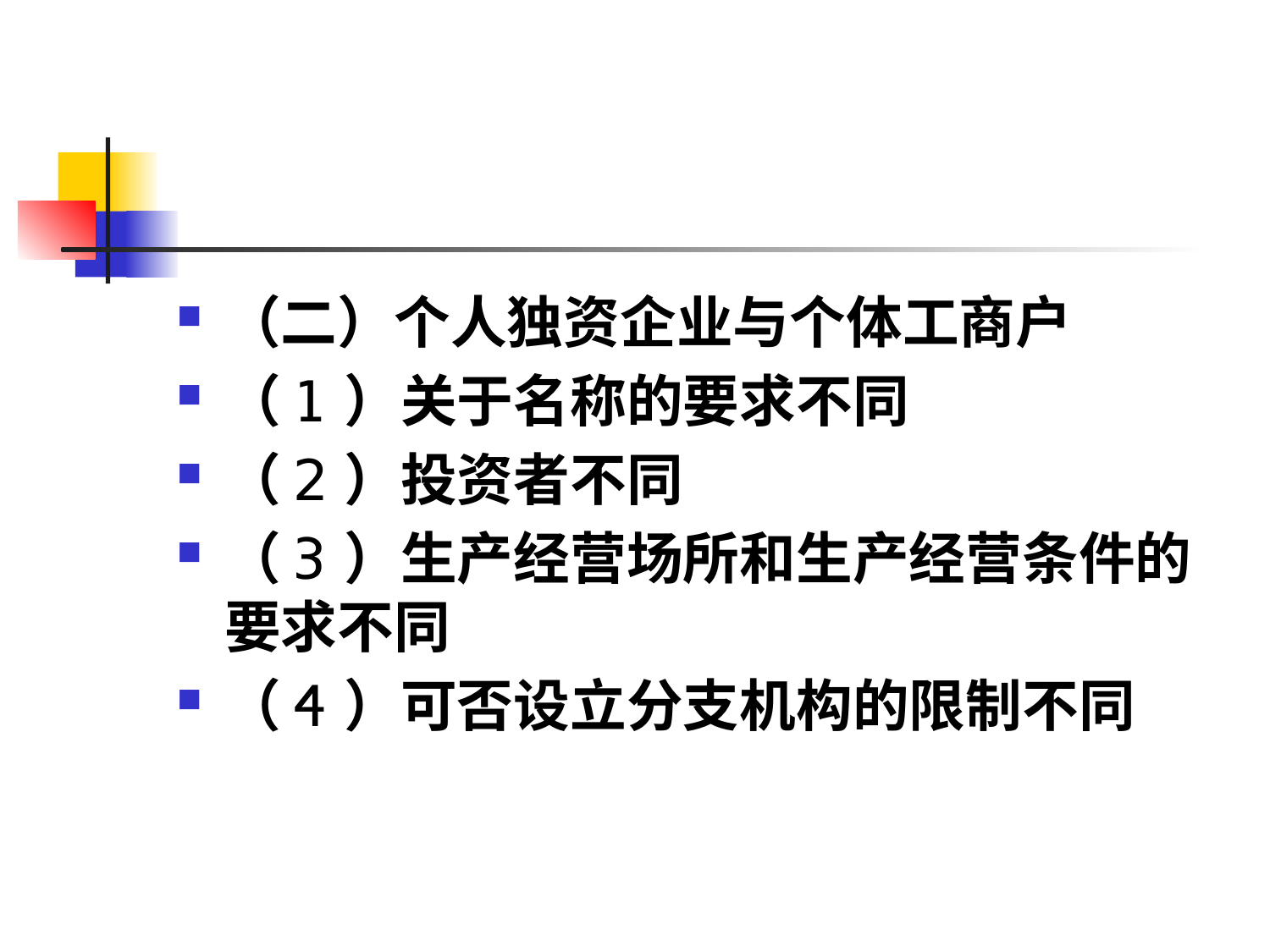

#
（二）个人独资企业与个体工商户
（1）关于名称的要求不同
（2）投资者不同
（3）生产经营场所和生产经营条件的要求不同
（4）可否设立分支机构的限制不同